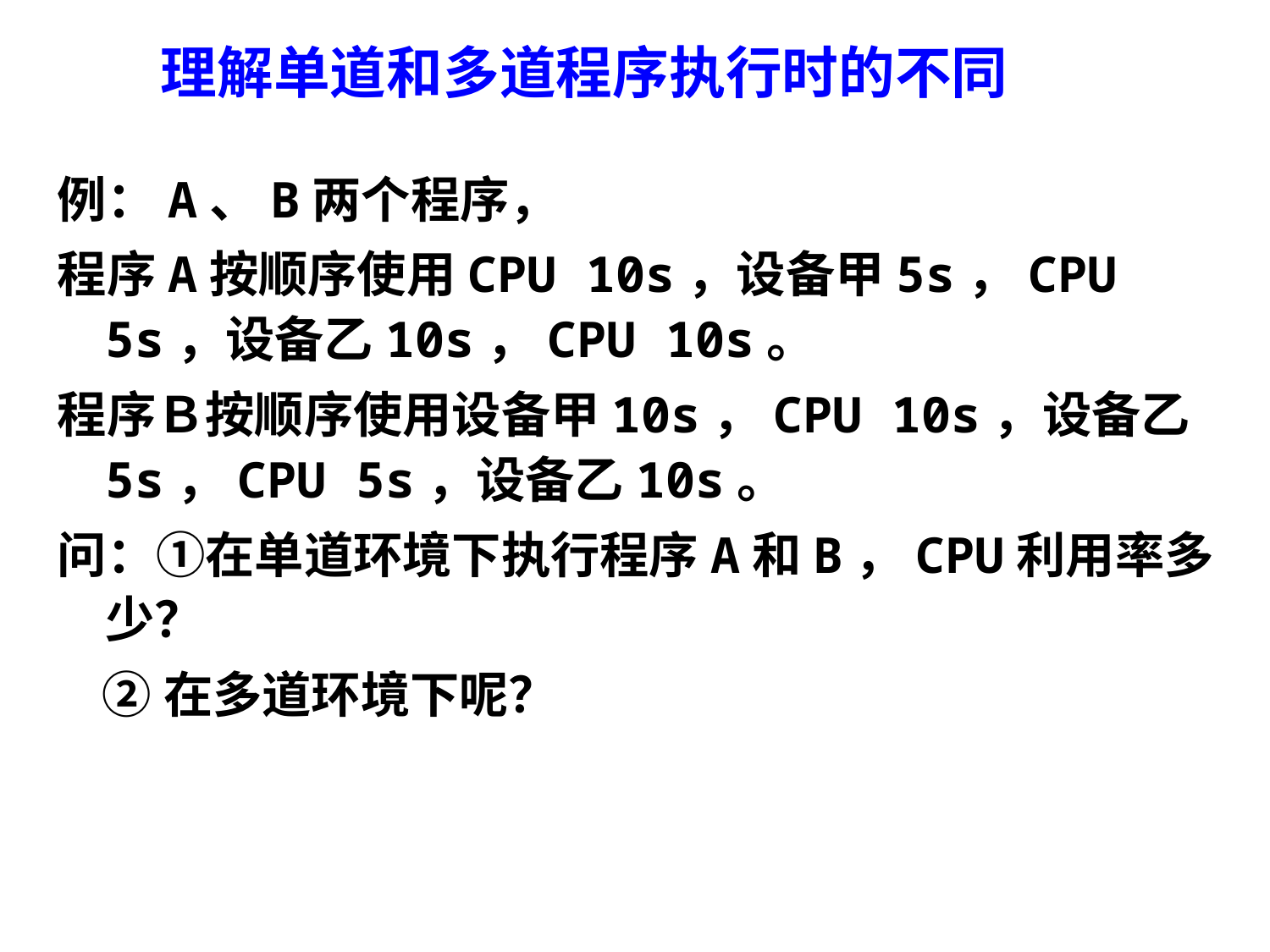

理解单道和多道程序执行时的不同
例：A、B两个程序，
程序A按顺序使用CPU 10s，设备甲5s，CPU 5s，设备乙10s，CPU 10s。
程序Ｂ按顺序使用设备甲10s，CPU 10s，设备乙5s，CPU 5s，设备乙10s。
问：①在单道环境下执行程序A和B，CPU利用率多少？
    ②在多道环境下呢？